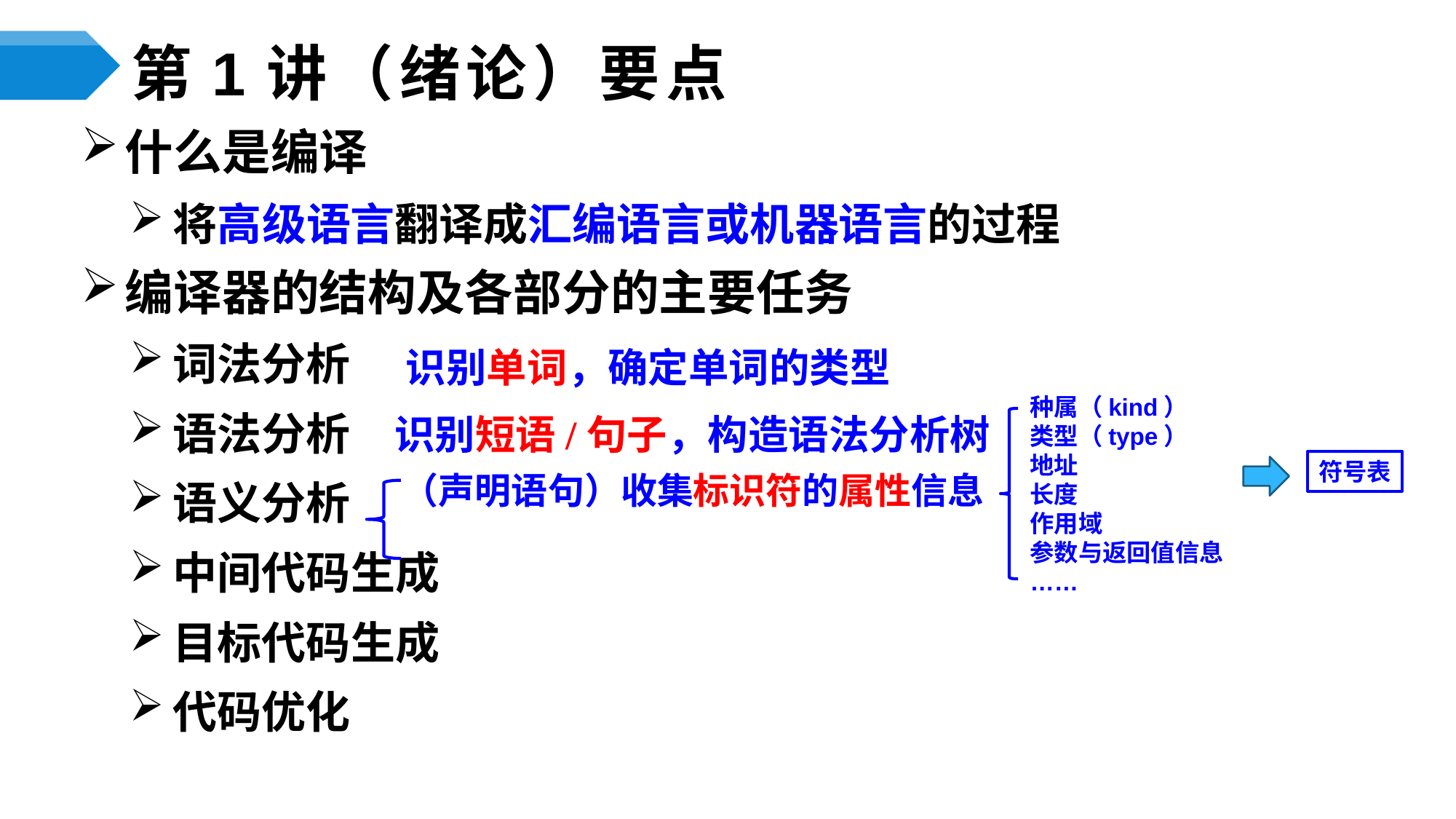

# 第1讲（绪论）要点
什么是编译
将高级语言翻译成汇编语言或机器语言的过程
编译器的结构及各部分的主要任务
词法分析
语法分析
语义分析
中间代码生成
目标代码生成
代码优化
识别单词，确定单词的类型
种属（kind）
类型（type）
地址
长度
作用域
参数与返回值信息
……
识别短语/句子，构造语法分析树

符号表

（声明语句）收集标识符的属性信息